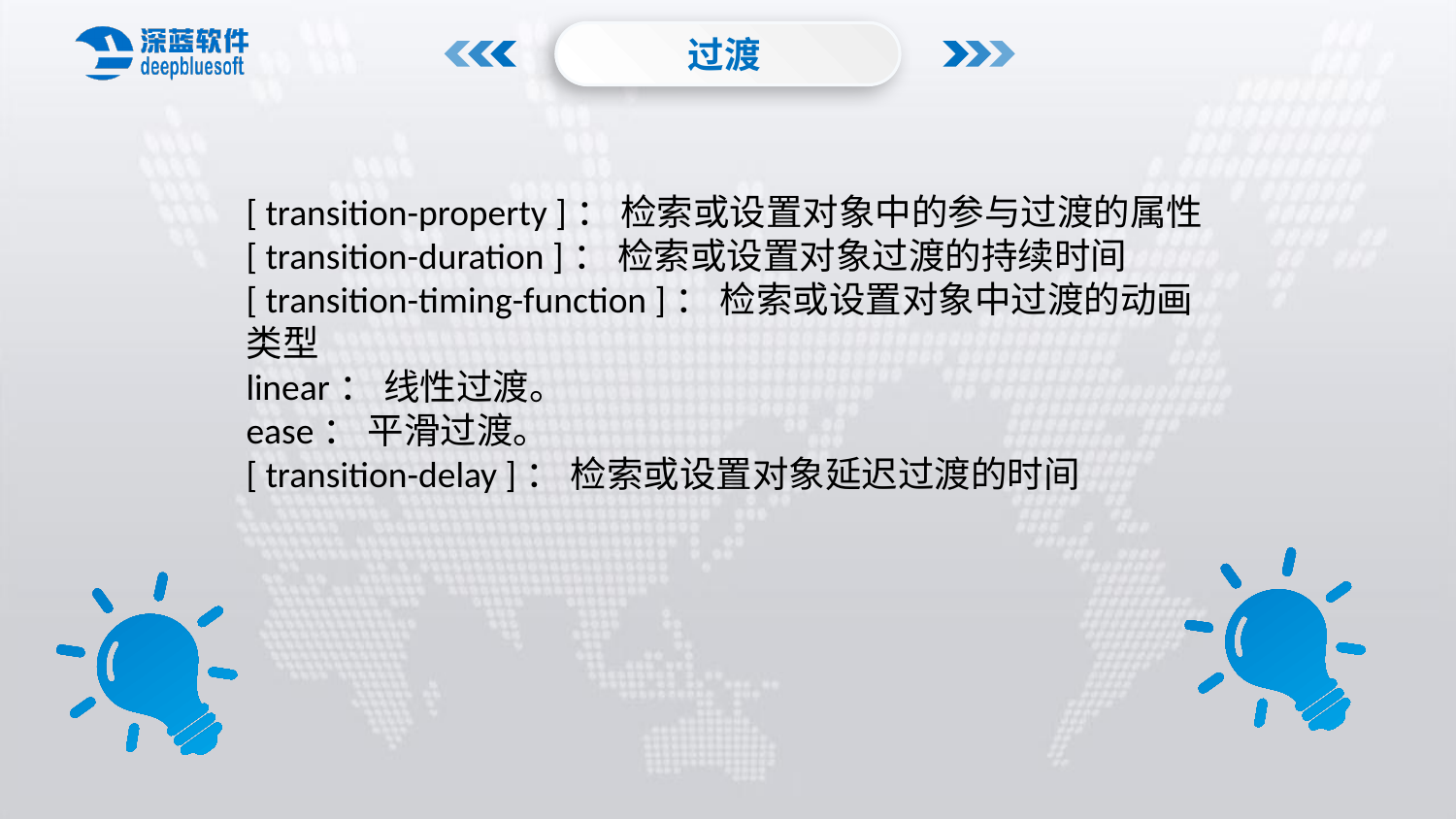

过渡

[ transition-property ]： 检索或设置对象中的参与过渡的属性
[ transition-duration ]： 检索或设置对象过渡的持续时间
[ transition-timing-function ]： 检索或设置对象中过渡的动画类型
linear： 线性过渡。
ease： 平滑过渡。
[ transition-delay ]： 检索或设置对象延迟过渡的时间